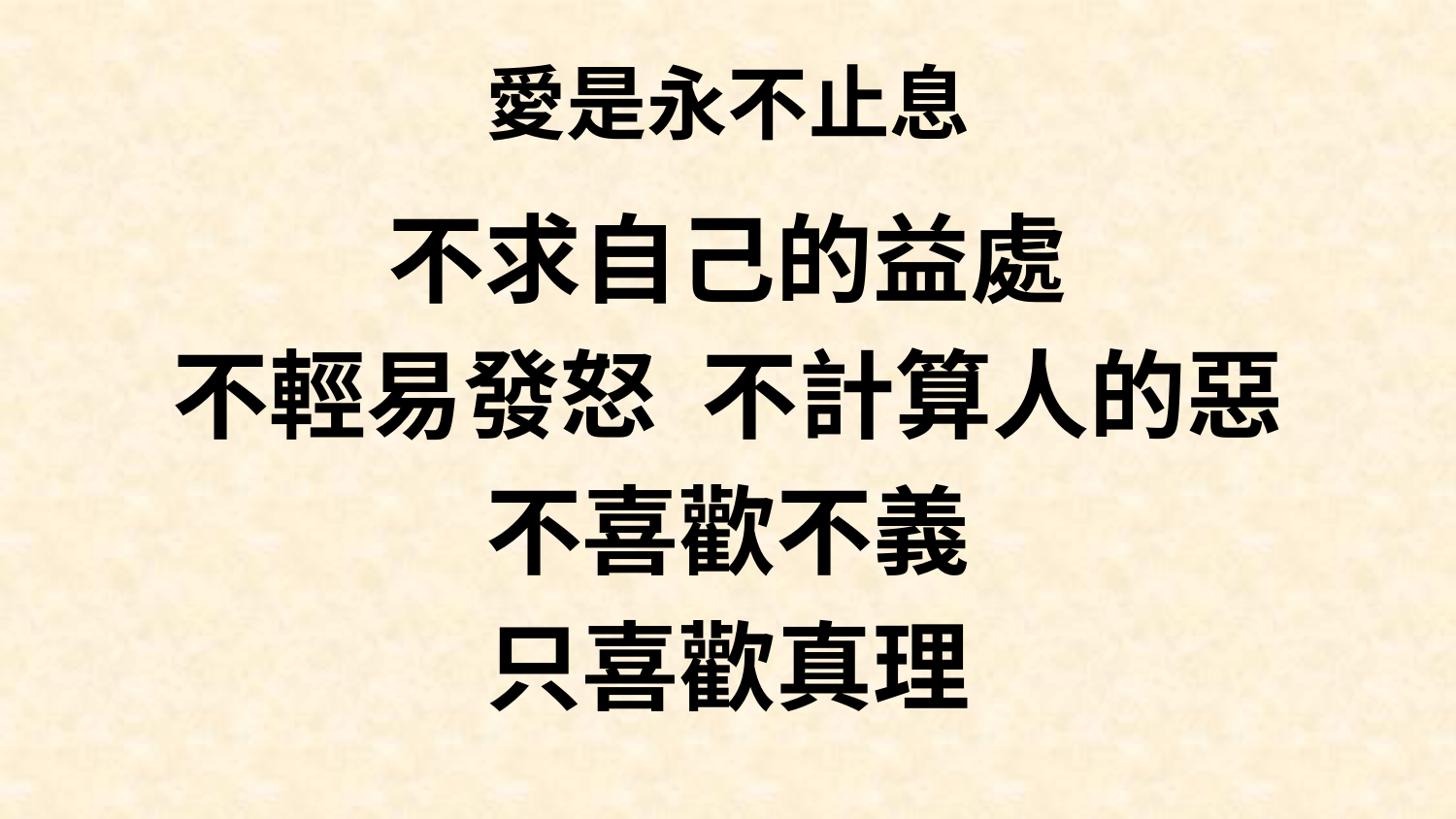

# 愛是永不止息
不求自己的益處
不輕易發怒  不計算人的惡
不喜歡不義
只喜歡真理